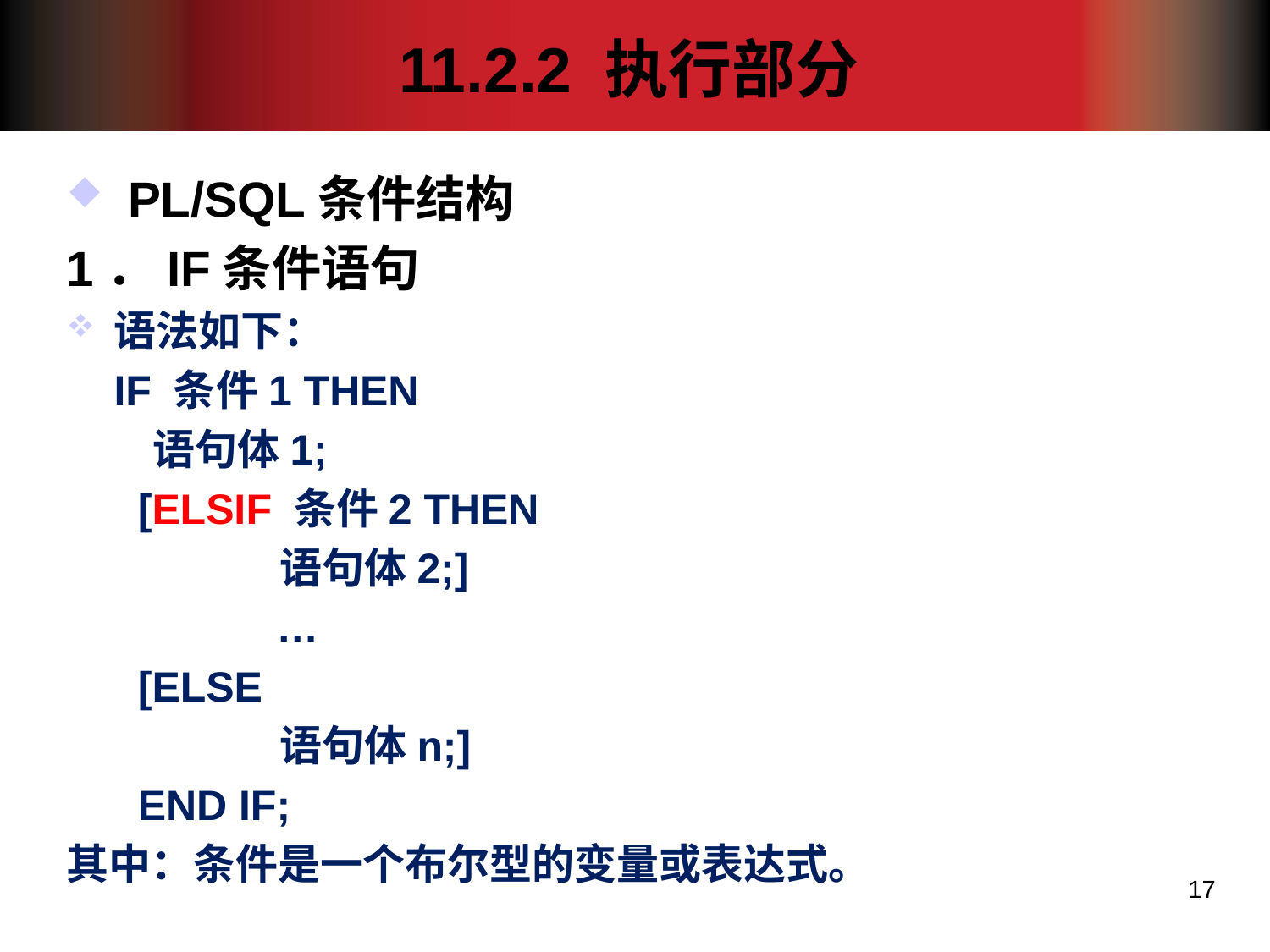

11.2.2 执行部分
 PL/SQL条件结构
1．IF条件语句
语法如下：
    IF 条件1 THEN
        语句体1;
	  [ELSIF 条件2 THEN
		   语句体2;]
		   …
	  [ELSE
		   语句体n;]
	  END IF;
其中：条件是一个布尔型的变量或表达式。
17